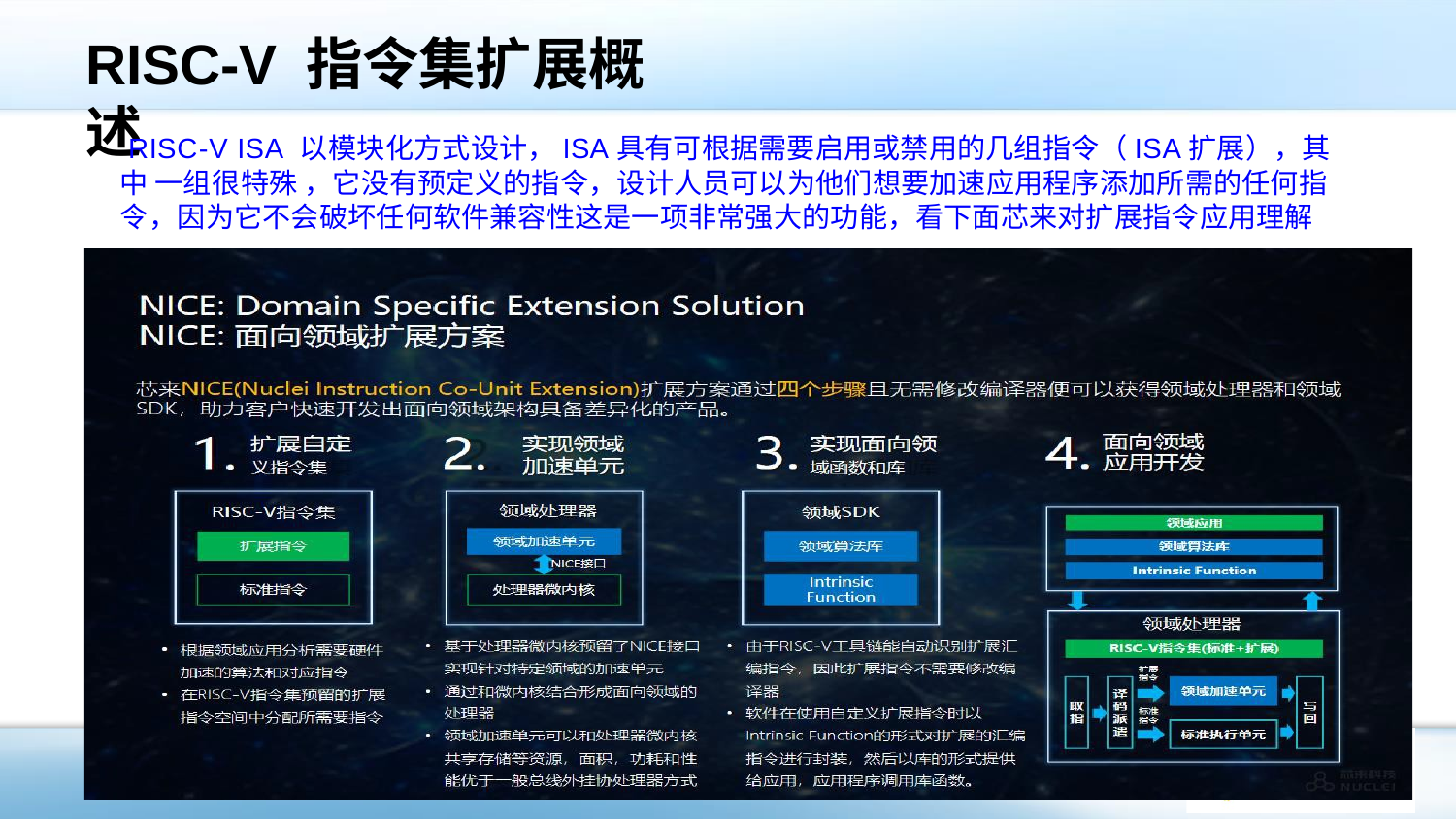

RISC-V 指令集扩展概述
# RISC-V ISA 以模块化方式设计，ISA具有可根据需要启用或禁用的几组指令（ISA扩展），其中 一组很特殊 ，它没有预定义的指令，设计人员可以为他们想要加速应用程序添加所需的任何指 令，因为它不会破坏任何软件兼容性这是一项非常强大的功能，看下面芯来对扩展指令应用理解
25